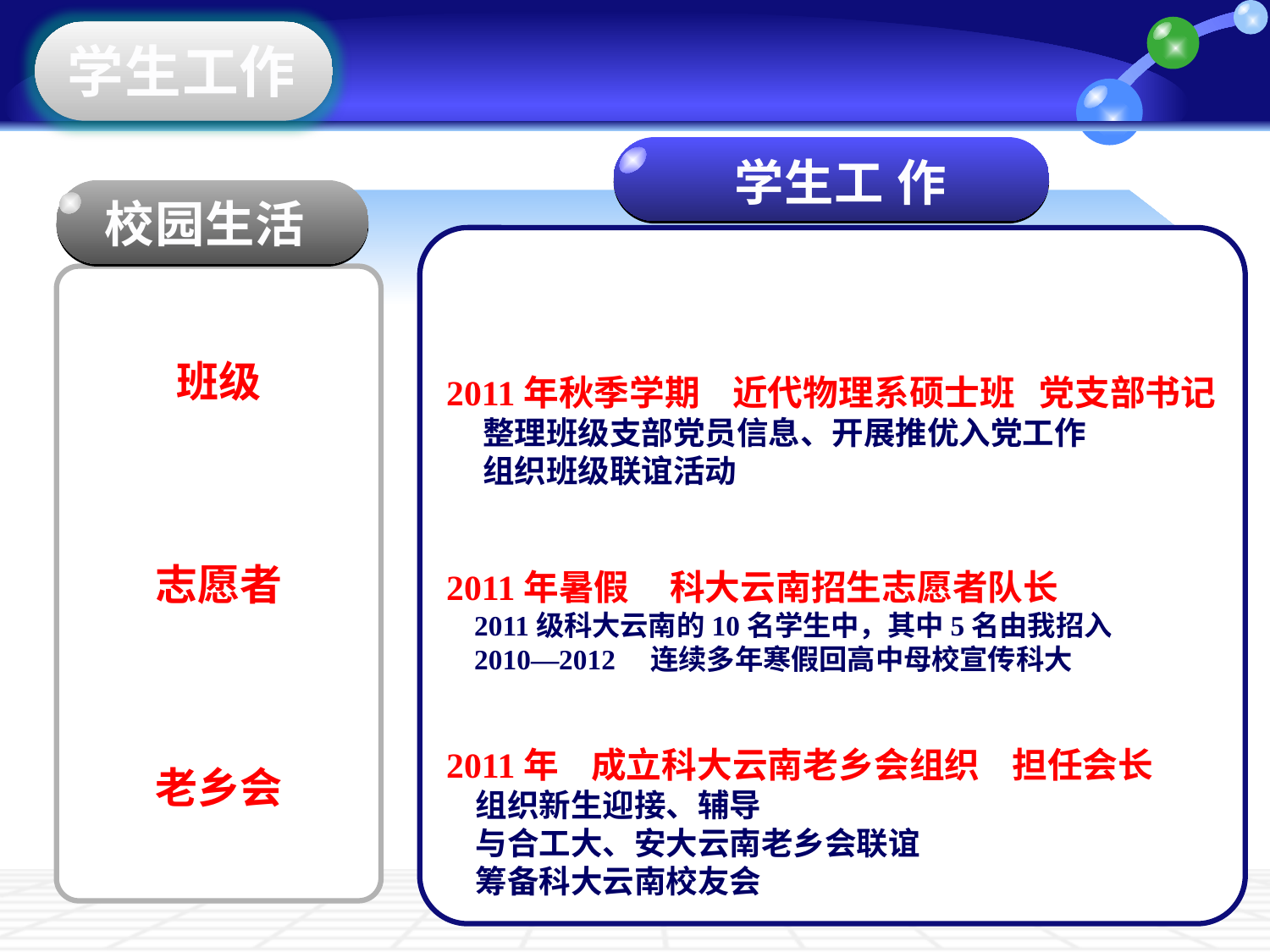

学生工作

   学生工 作

    校园生活

2011年秋季学期    近代物理系硕士班   党支部书记
    整理班级支部党员信息、开展推优入党工作
    组织班级联谊活动

2011年暑假     科大云南招生志愿者队长
    2011级科大云南的10名学生中，其中5名由我招入
    2010—2012    连续多年寒假回高中母校宣传科大

2011年    成立科大云南老乡会组织    担任会长
   组织新生迎接、辅导
   与合工大、安大云南老乡会联谊
   筹备科大云南校友会

班级

志愿者

老乡会